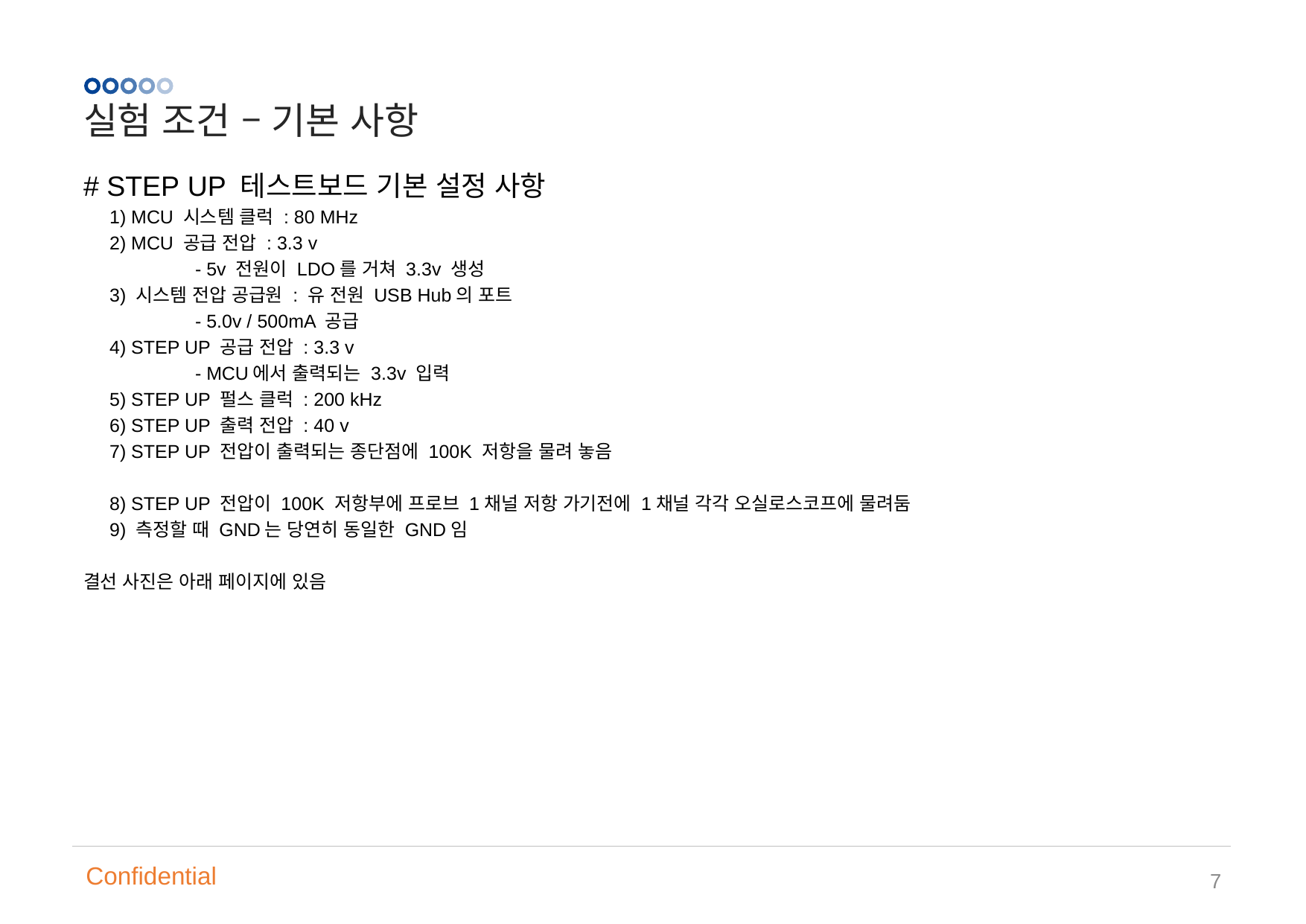

실험 조건 – 기본 사항
# STEP UP 테스트보드 기본 설정 사항
     1) MCU 시스템 클럭 : 80 MHz
     2) MCU 공급 전압 : 3.3 v
	- 5v 전원이 LDO를 거쳐 3.3v 생성
     3) 시스템 전압 공급원 : 유 전원 USB Hub의 포트
	- 5.0v / 500mA 공급
     4) STEP UP 공급 전압 : 3.3 v
	- MCU에서 출력되는 3.3v 입력
     5) STEP UP 펄스 클럭 : 200 kHz
     6) STEP UP 출력 전압 : 40 v
     7) STEP UP 전압이 출력되는 종단점에 100K 저항을 물려 놓음

     8) STEP UP 전압이 100K 저항부에 프로브 1채널 저항 가기전에 1채널 각각 오실로스코프에 물려둠
     9) 측정할 때 GND는 당연히 동일한 GND임

결선 사진은 아래 페이지에 있음
7